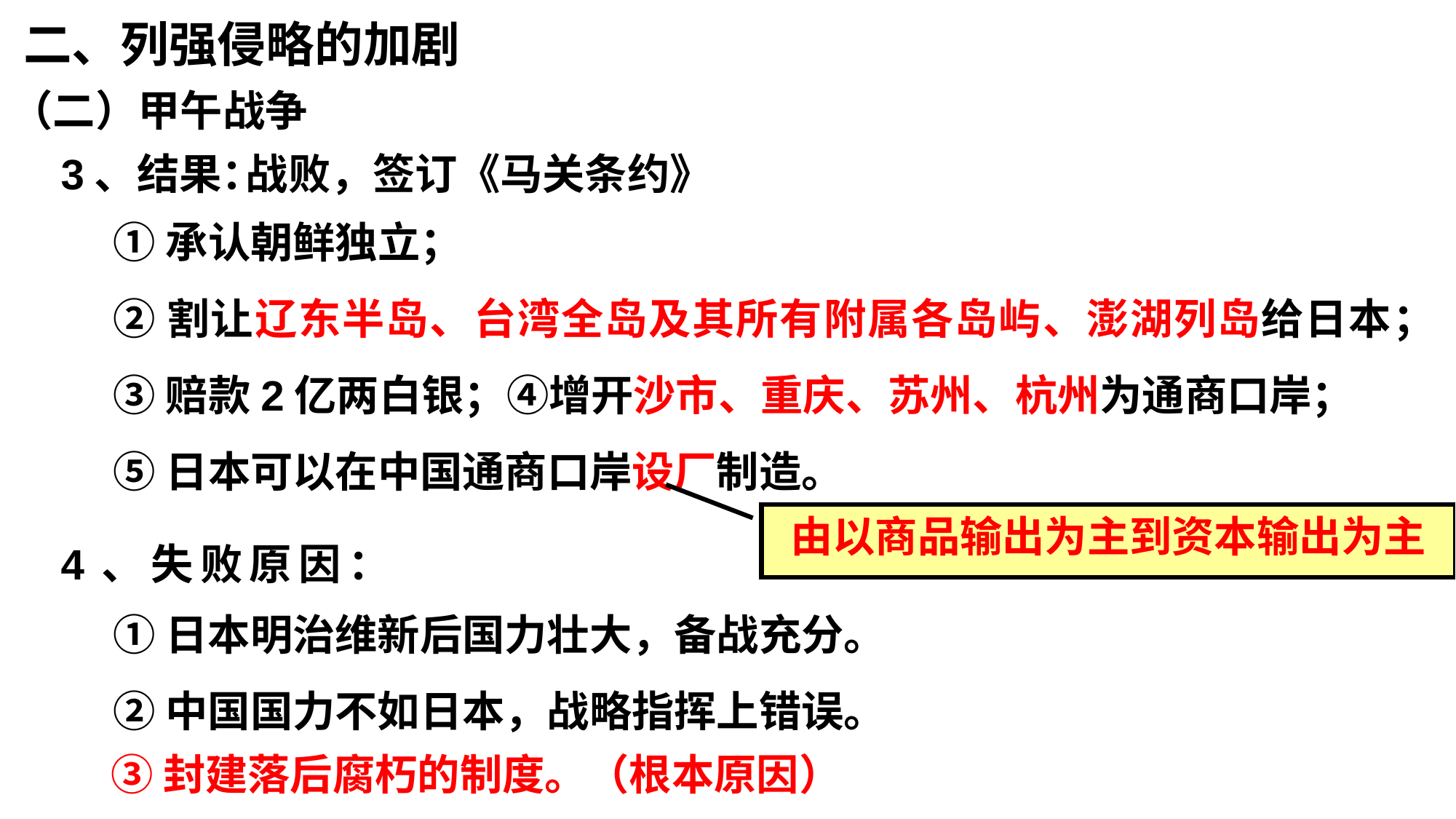

二、列强侵略的加剧
（二）甲午战争
3、结果：
战败，签订《马关条约》
①承认朝鲜独立；
②割让辽东半岛、台湾全岛及其所有附属各岛屿、澎湖列岛给日本；
③赔款2亿两白银；④增开沙市、重庆、苏州、杭州为通商口岸；
⑤日本可以在中国通商口岸设厂制造。
由以商品输出为主到资本输出为主
4、失败原因：
①日本明治维新后国力壮大，备战充分。
②中国国力不如日本，战略指挥上错误。
③封建落后腐朽的制度。（根本原因）